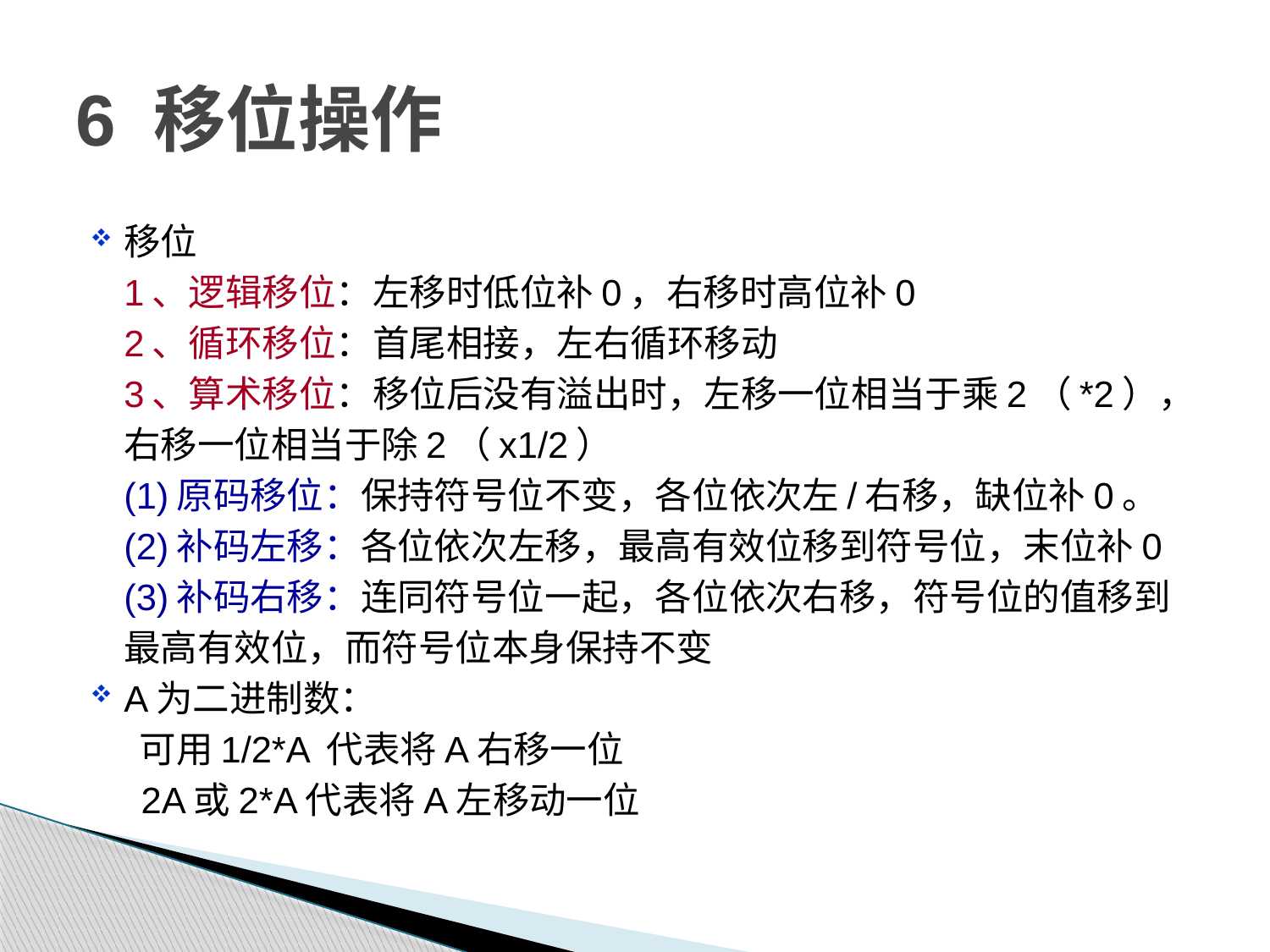

# 6 移位操作
移位
1、逻辑移位：左移时低位补0，右移时高位补0
2、循环移位：首尾相接，左右循环移动
3、算术移位：移位后没有溢出时，左移一位相当于乘2（*2），右移一位相当于除2（x1/2）
(1)原码移位：保持符号位不变，各位依次左/右移，缺位补0。
(2)补码左移：各位依次左移，最高有效位移到符号位，末位补0
(3)补码右移：连同符号位一起，各位依次右移，符号位的值移到最高有效位，而符号位本身保持不变
A为二进制数：
     可用1/2*A 代表将A右移一位
     2A或2*A代表将A左移动一位